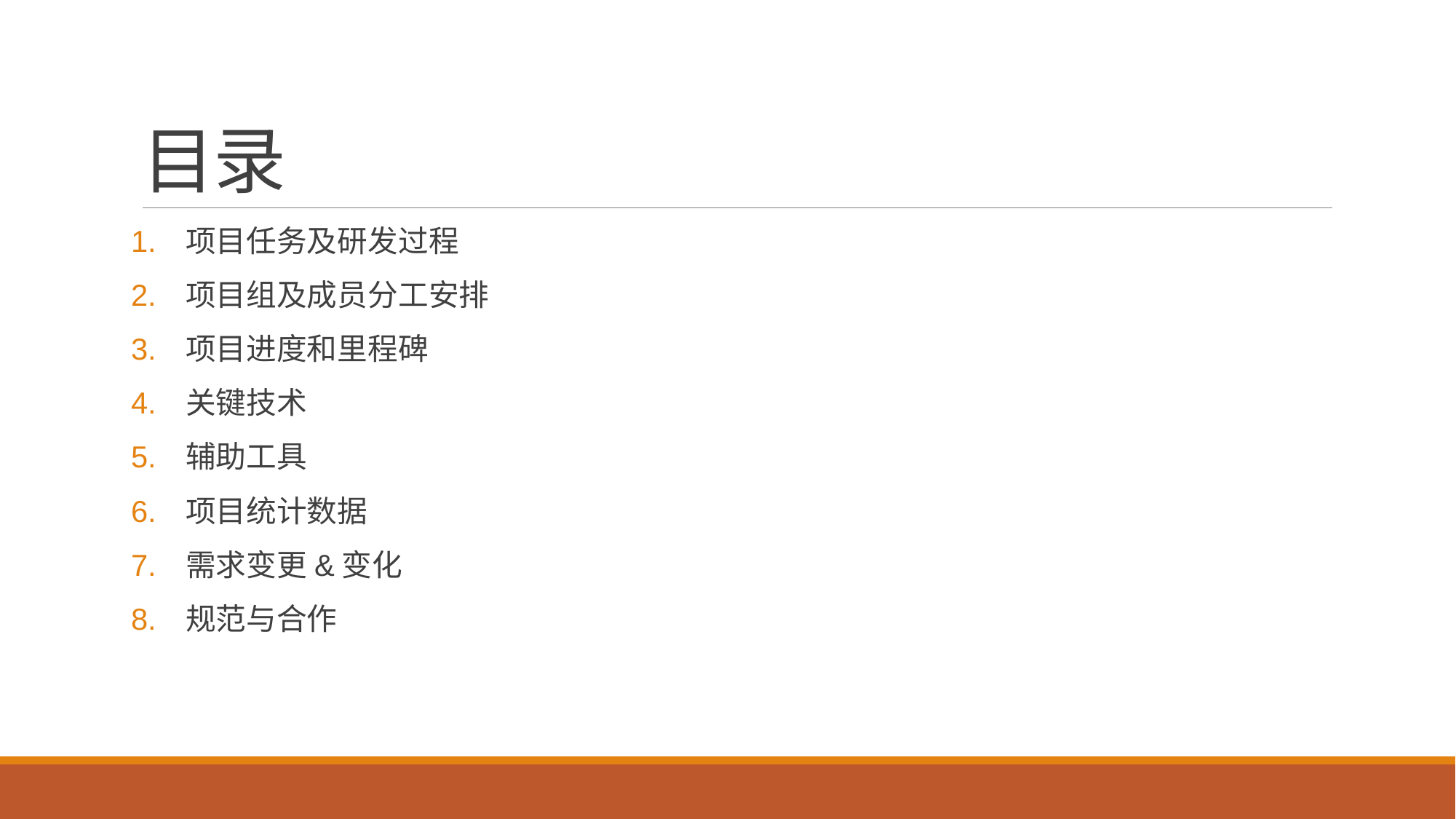

# 目录
项目任务及研发过程
项目组及成员分工安排
项目进度和里程碑
关键技术
辅助工具
项目统计数据
需求变更&变化
规范与合作